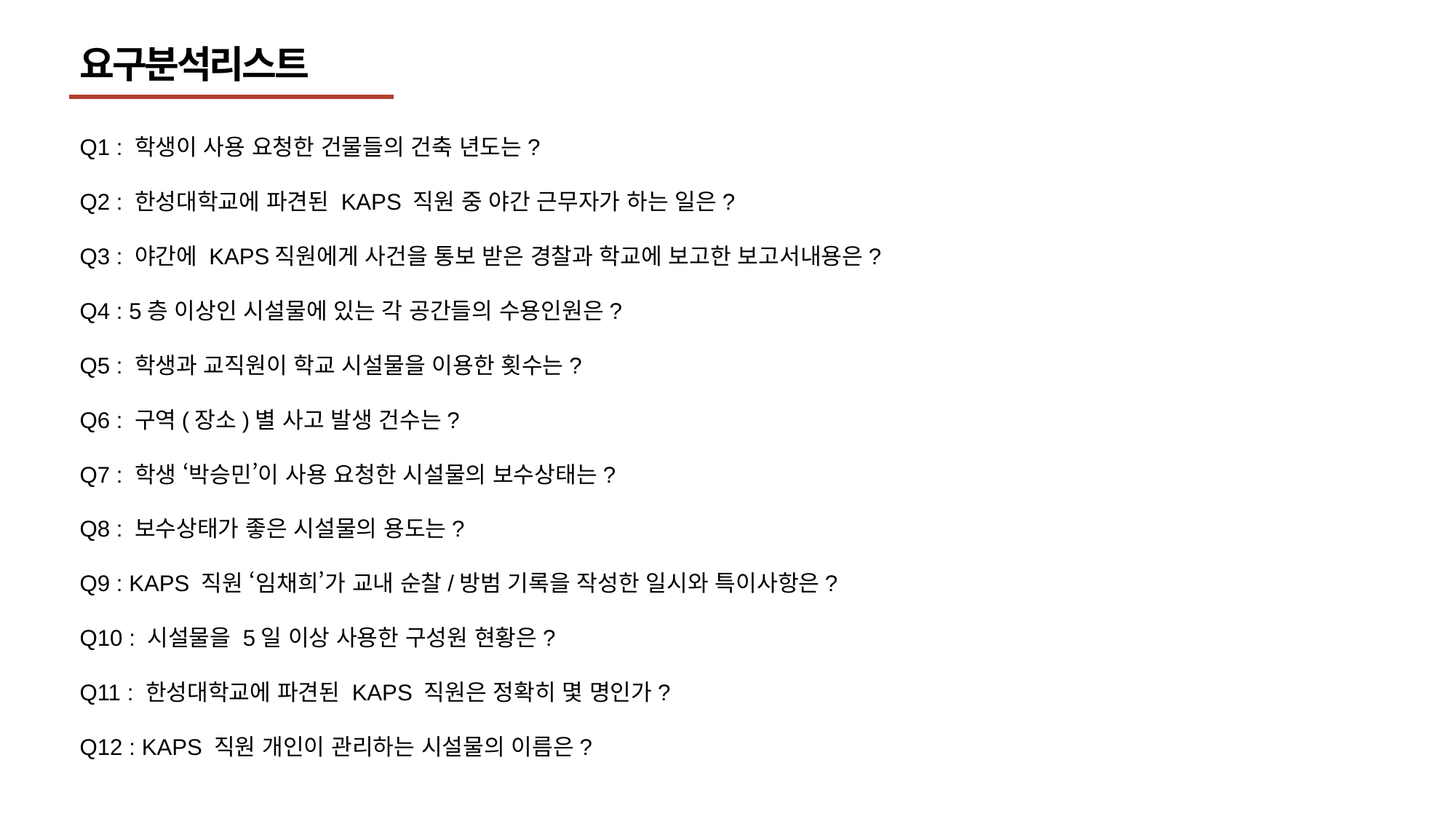

요구분석리스트
Q1 : 학생이 사용 요청한 건물들의 건축 년도는?

Q2 : 한성대학교에 파견된 KAPS 직원 중 야간 근무자가 하는 일은?

Q3 : 야간에 KAPS직원에게 사건을 통보 받은 경찰과 학교에 보고한 보고서내용은?

Q4 : 5층 이상인 시설물에 있는 각 공간들의 수용인원은?

Q5 : 학생과 교직원이 학교 시설물을 이용한 횟수는?

Q6 : 구역(장소)별 사고 발생 건수는?

Q7 : 학생 ‘박승민’이 사용 요청한 시설물의 보수상태는?

Q8 : 보수상태가 좋은 시설물의 용도는?

Q9 : KAPS 직원 ‘임채희’가 교내 순찰/방범 기록을 작성한 일시와 특이사항은?

Q10 : 시설물을 5일 이상 사용한 구성원 현황은?

Q11 : 한성대학교에 파견된 KAPS 직원은 정확히 몇 명인가?

Q12 : KAPS 직원 개인이 관리하는 시설물의 이름은?